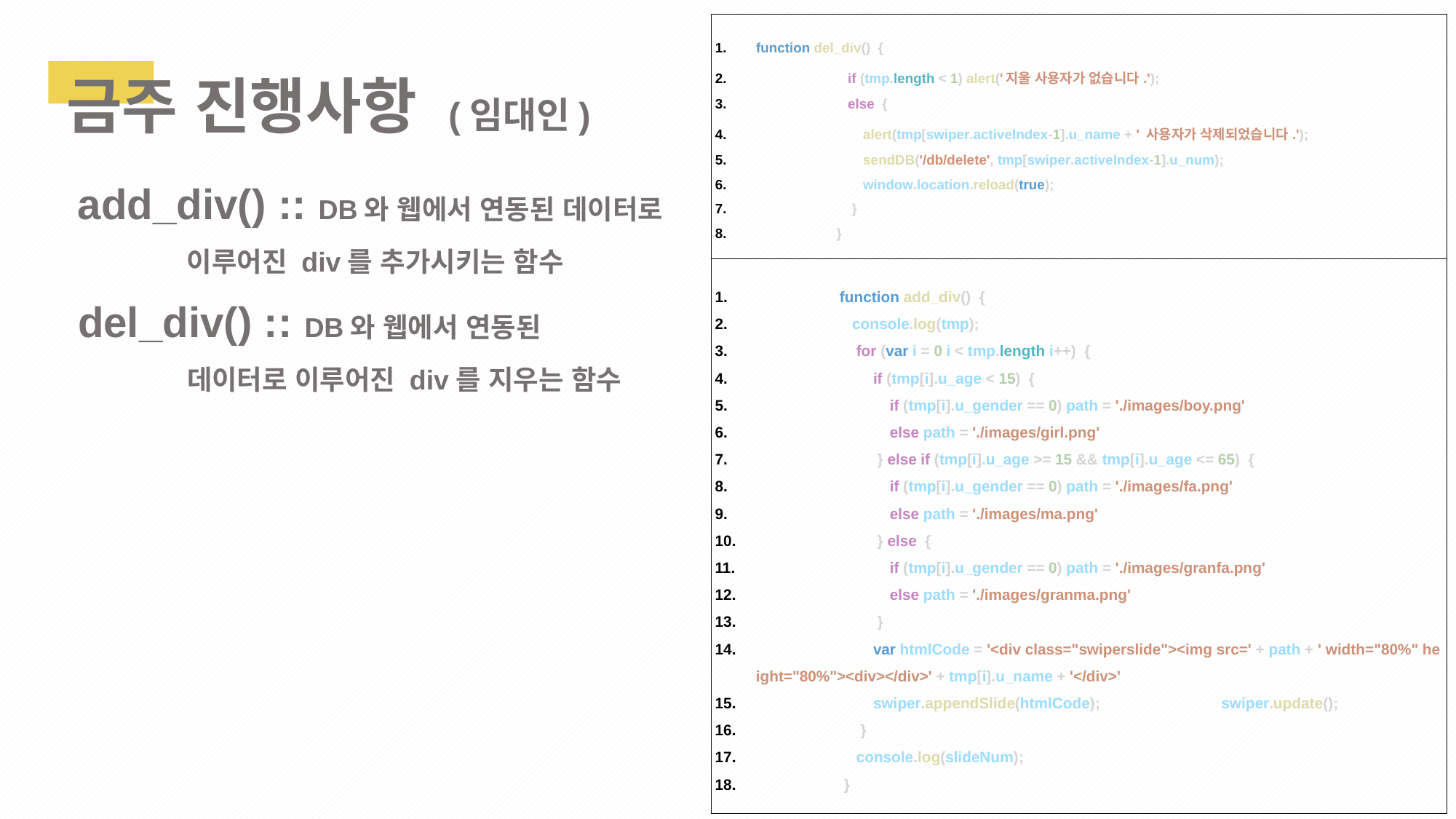

| function del\_div()  {                         if (tmp.length < 1) alert('지울 사용자가 없습니다.');                         else  {                             alert(tmp[swiper.activeIndex-1].u\_name + ' 사용자가 삭제되었습니다.');                             sendDB('/db/delete', tmp[swiper.activeIndex-1].u\_num);                             window.location.reload(true);                          }                      } |
| --- |

금주 진행사항 (임대인)
add_div() :: DB와 웹에서 연동된 데이터로
	이루어진 div를 추가시키는 함수

| function add\_div()  {                        console.log(tmp);                         for (var i = 0 i < tmp.length i++)  {                             if (tmp[i].u\_age < 15)  {                                 if (tmp[i].u\_gender == 0) path = './images/boy.png'                                 else path = './images/girl.png'                              } else if (tmp[i].u\_age >= 15 && tmp[i].u\_age <= 65)  {                                 if (tmp[i].u\_gender == 0) path = './images/fa.png'                                 else path = './images/ma.png'                              } else  {                                 if (tmp[i].u\_gender == 0) path = './images/granfa.png'                                 else path = './images/granma.png'                              }                             var htmlCode = '<div class="swiperslide"><img src=' + path + ' width="80%" height="80%"><div></div>' + tmp[i].u\_name + '</div>'                             swiper.appendSlide(htmlCode);                             swiper.update();                          }                         console.log(slideNum);                      } |
| --- |
del_div() :: DB와 웹에서 연동된
	데이터로 이루어진 div를 지우는 함수